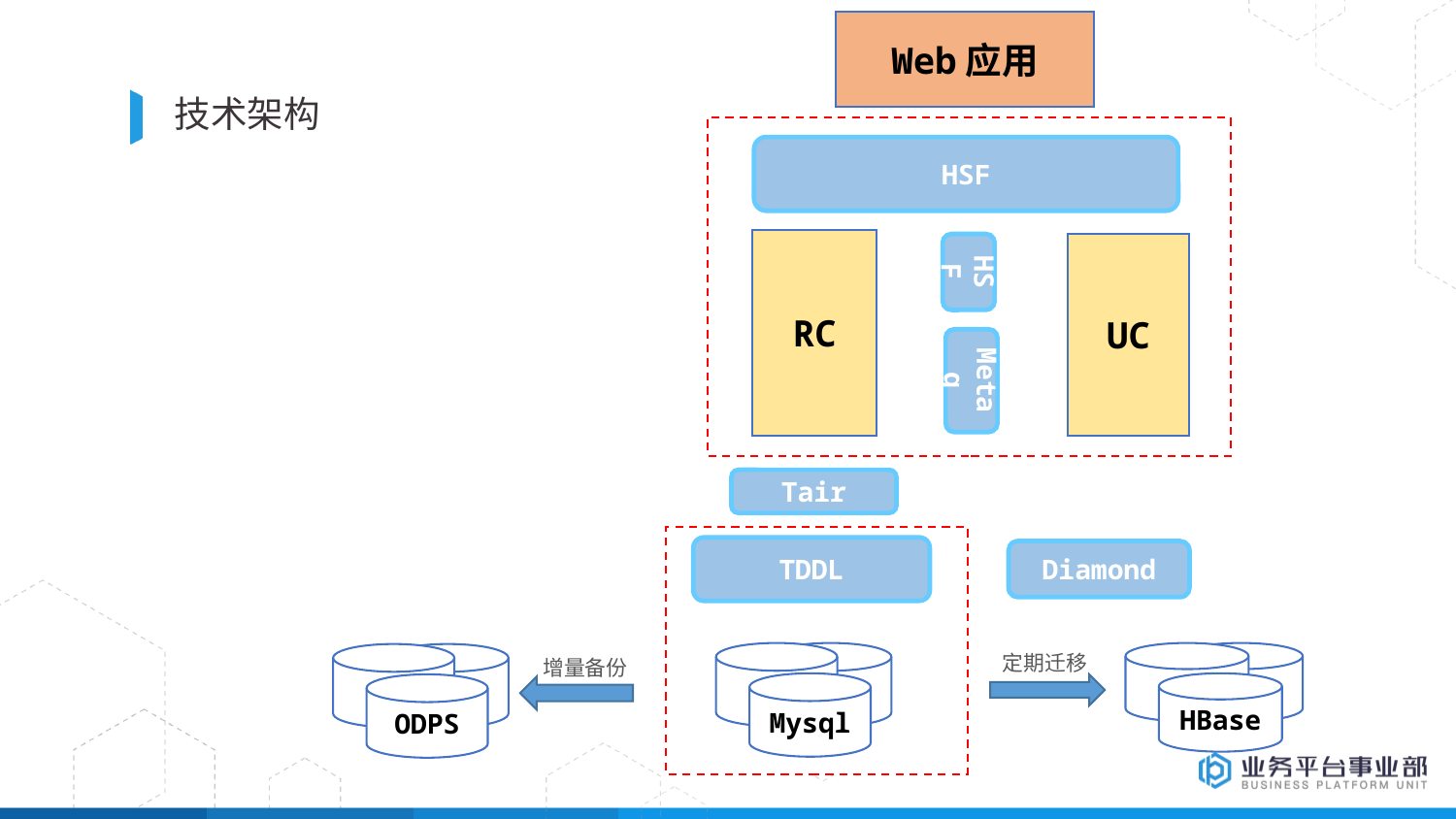

Web应用
# 技术架构

HSF
RC
UC
HSF
Metaq
Tair

TDDL
Diamond

定期迁移

增量备份
Mysql
HBase
ODPS